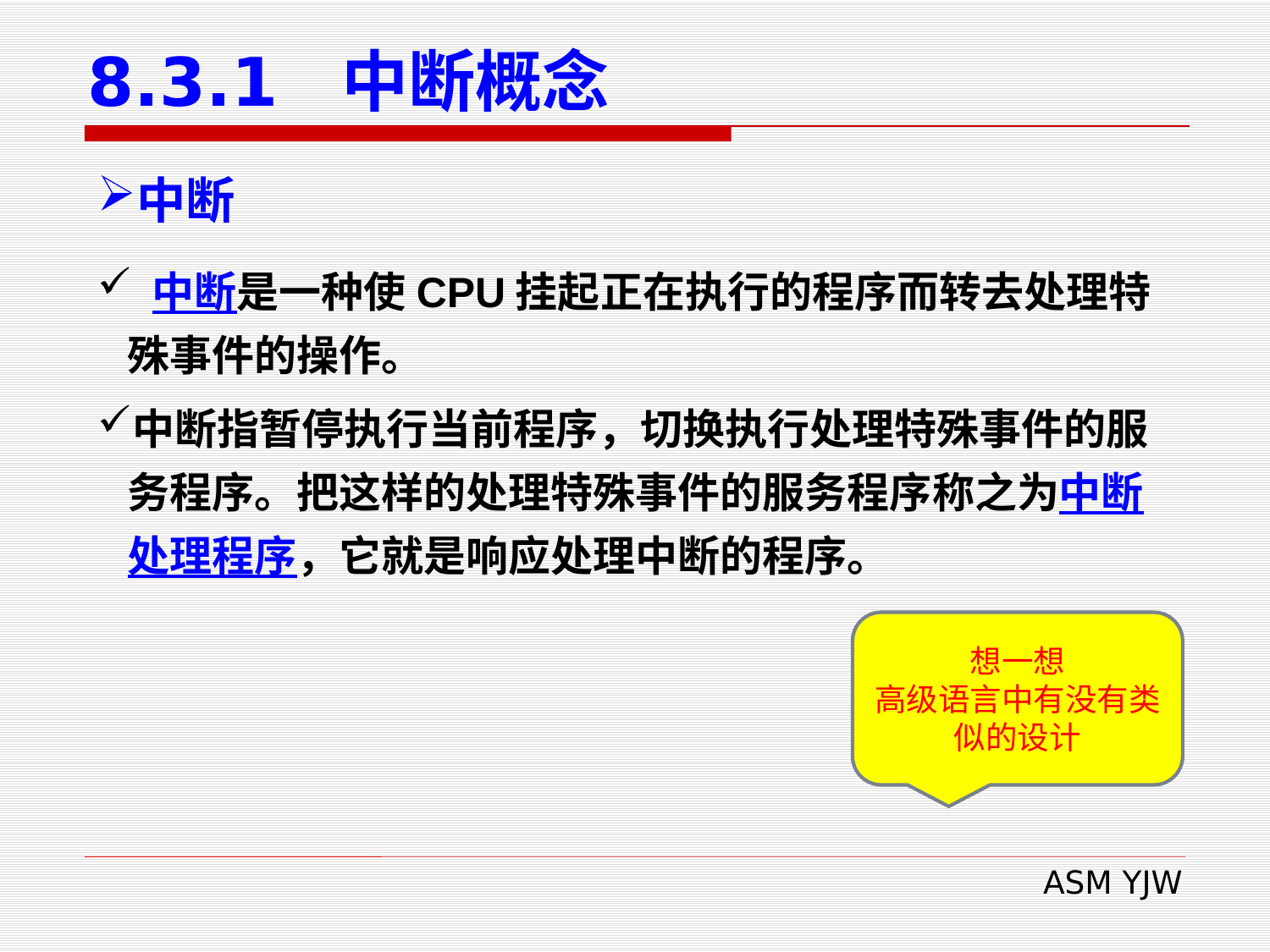

# 8.3.1  中断概念
中断
 中断是一种使CPU挂起正在执行的程序而转去处理特殊事件的操作。
中断指暂停执行当前程序，切换执行处理特殊事件的服务程序。把这样的处理特殊事件的服务程序称之为中断处理程序，它就是响应处理中断的程序。
想一想
高级语言中有没有类似的设计